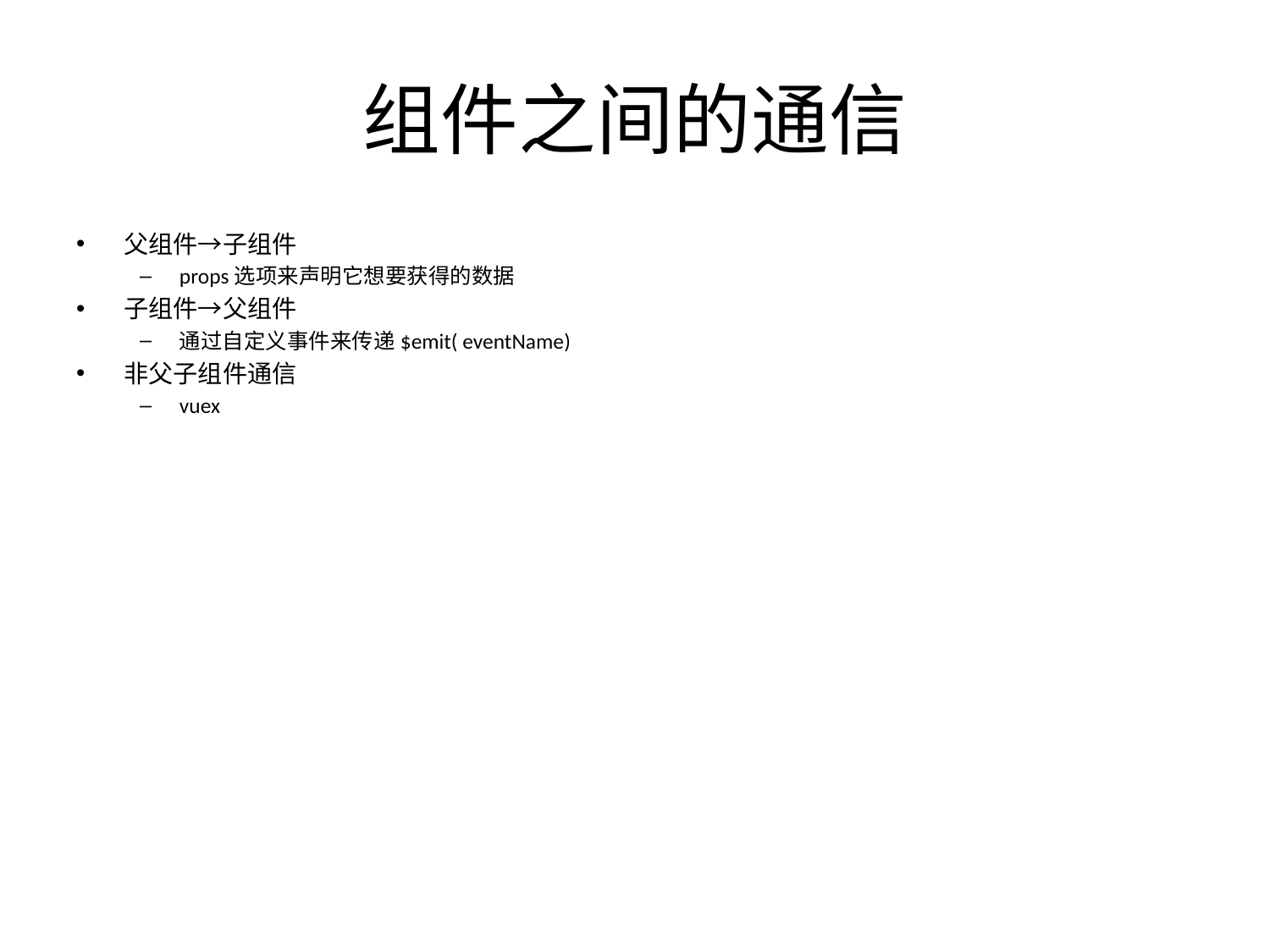

# 组件之间的通信
父组件→子组件
props选项来声明它想要获得的数据
子组件→父组件
通过自定义事件来传递$emit( eventName)
非父子组件通信
vuex